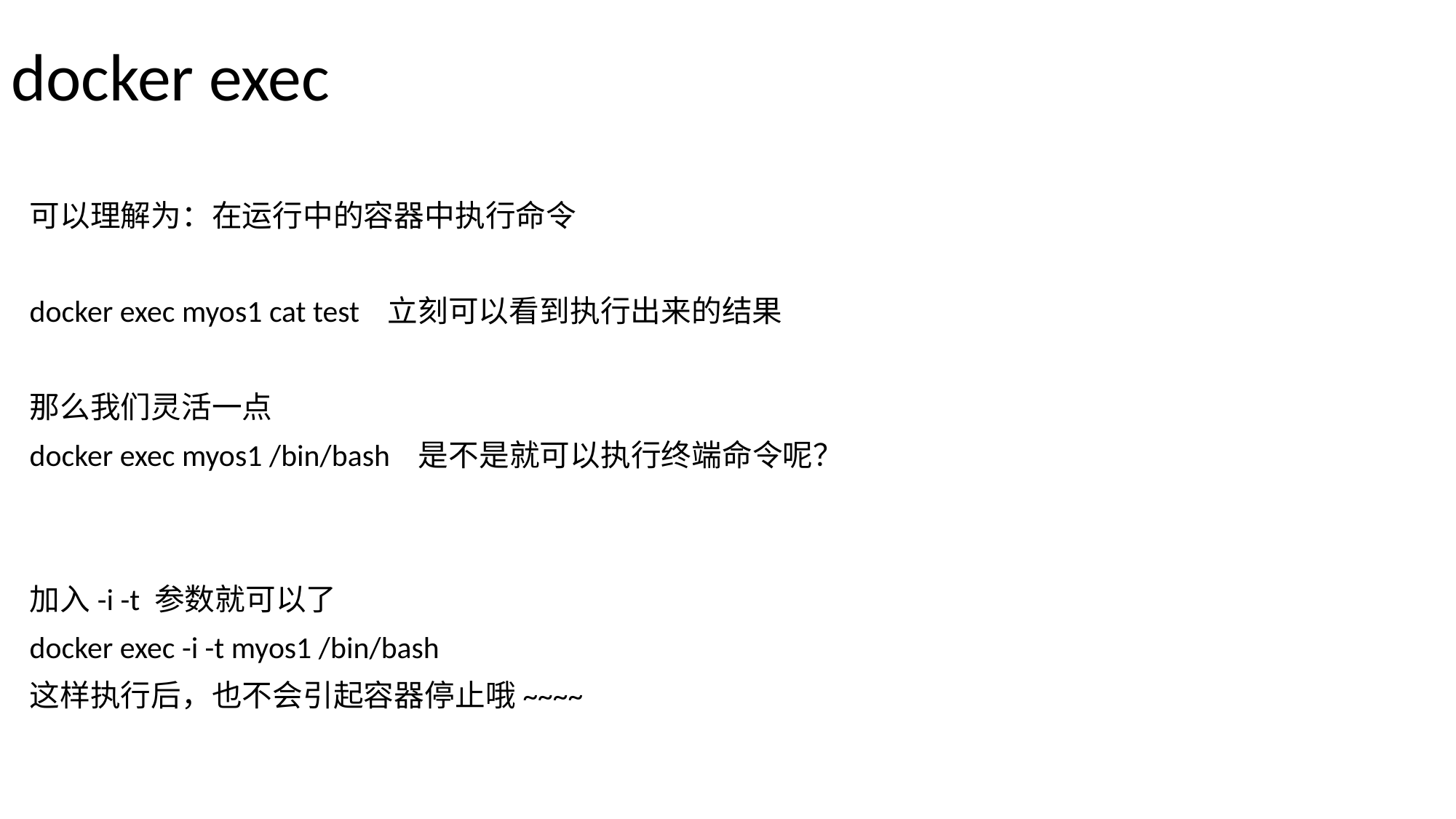

# docker exec
可以理解为：在运行中的容器中执行命令

docker exec myos1 cat test   立刻可以看到执行出来的结果

那么我们灵活一点
docker exec myos1 /bin/bash   是不是就可以执行终端命令呢？

加入-i -t 参数就可以了
docker exec -i -t myos1 /bin/bash
这样执行后，也不会引起容器停止哦~~~~